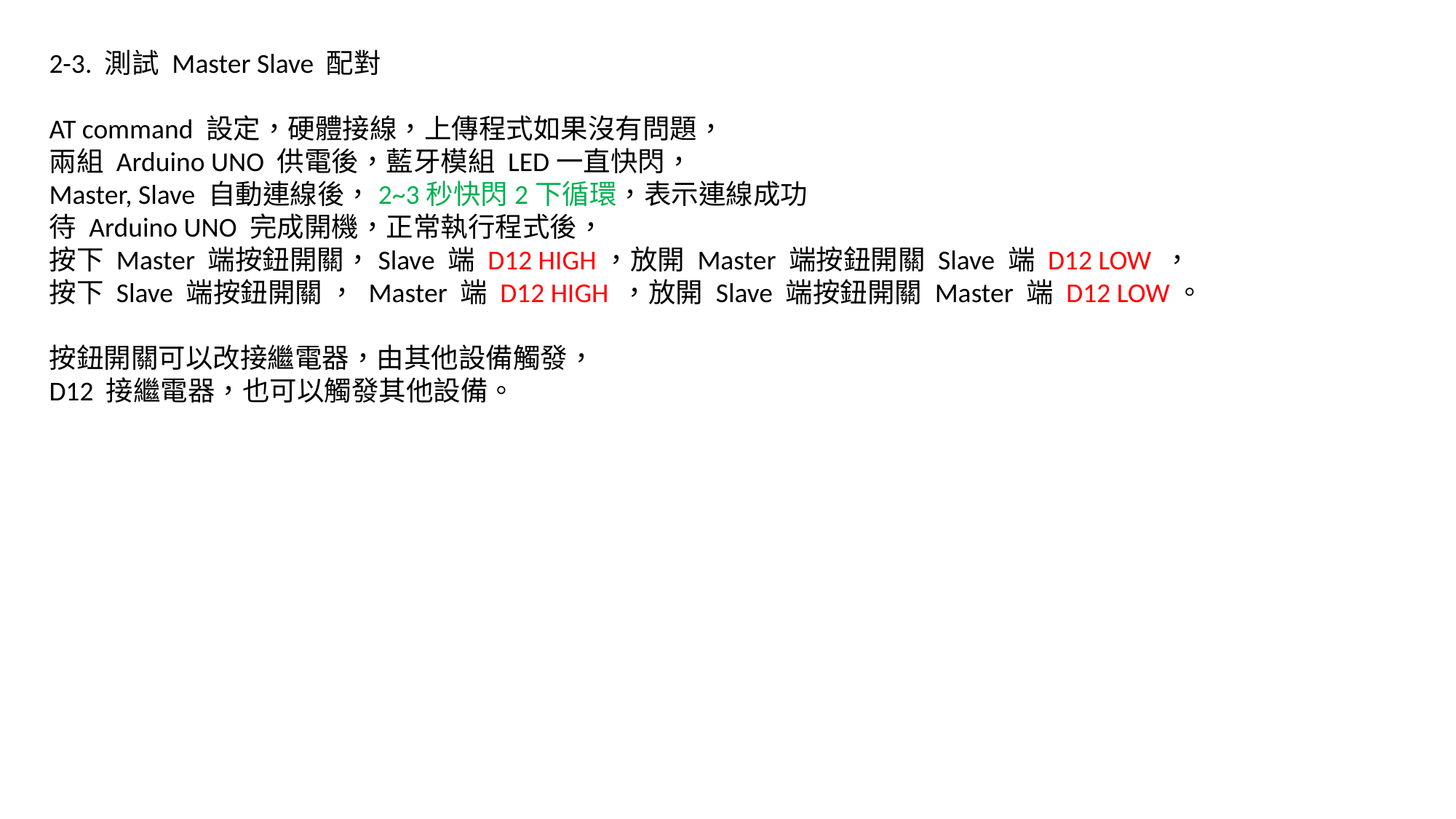

2-3. 測試 Master Slave 配對

AT command 設定，硬體接線，上傳程式如果沒有問題，
兩組 Arduino UNO 供電後，藍牙模組 LED一直快閃，
Master, Slave 自動連線後，2~3秒快閃2下循環，表示連線成功
待 Arduino UNO 完成開機，正常執行程式後，
按下 Master 端按鈕開關，Slave 端 D12 HIGH，放開 Master 端按鈕開關 Slave 端 D12 LOW ，
按下 Slave 端按鈕開關 ， Master 端 D12 HIGH ，放開 Slave 端按鈕開關 Master 端 D12 LOW。

按鈕開關可以改接繼電器，由其他設備觸發，
D12 接繼電器，也可以觸發其他設備。